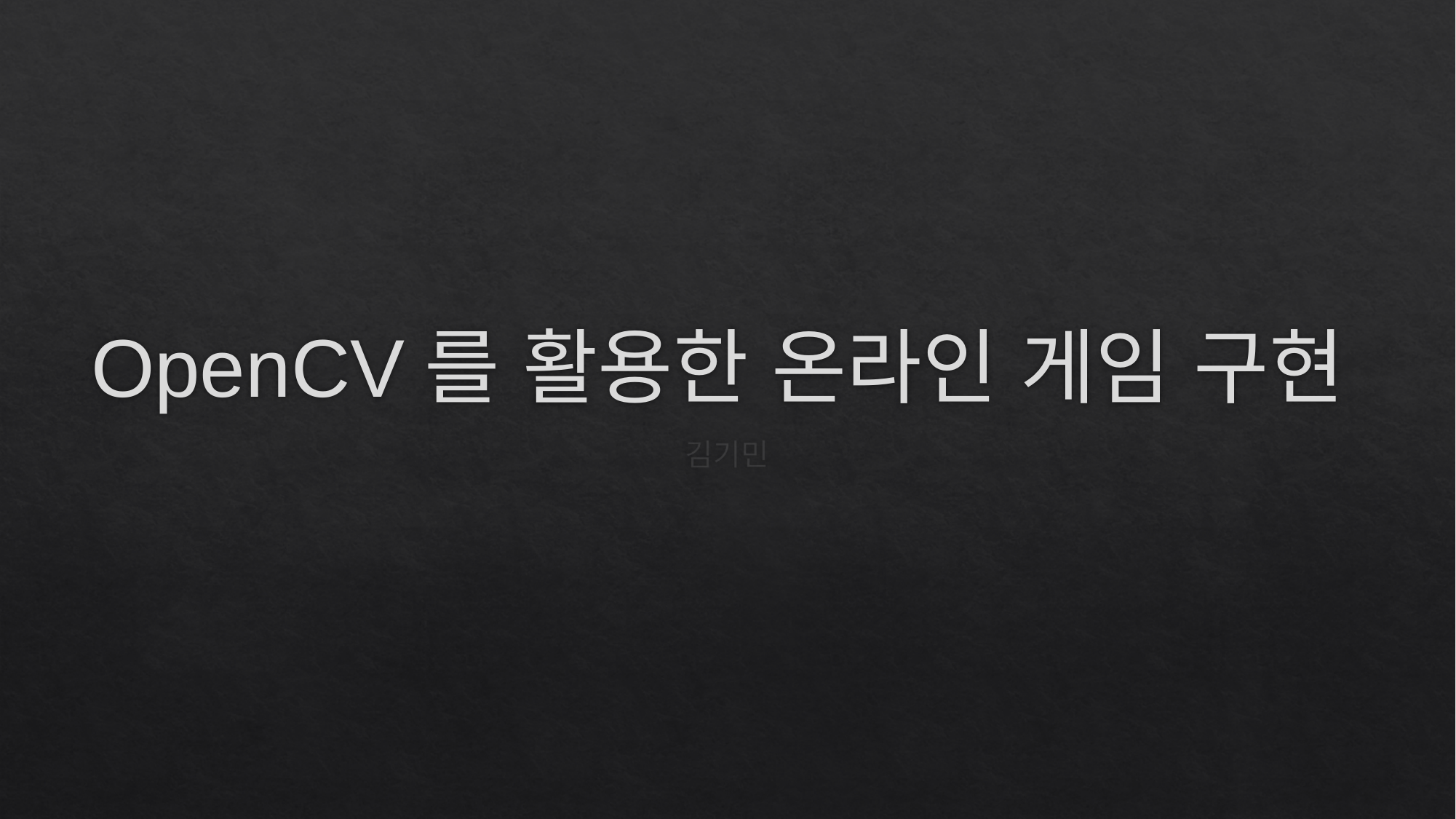

# OpenCV를 활용한 온라인 게임 구현
김기민